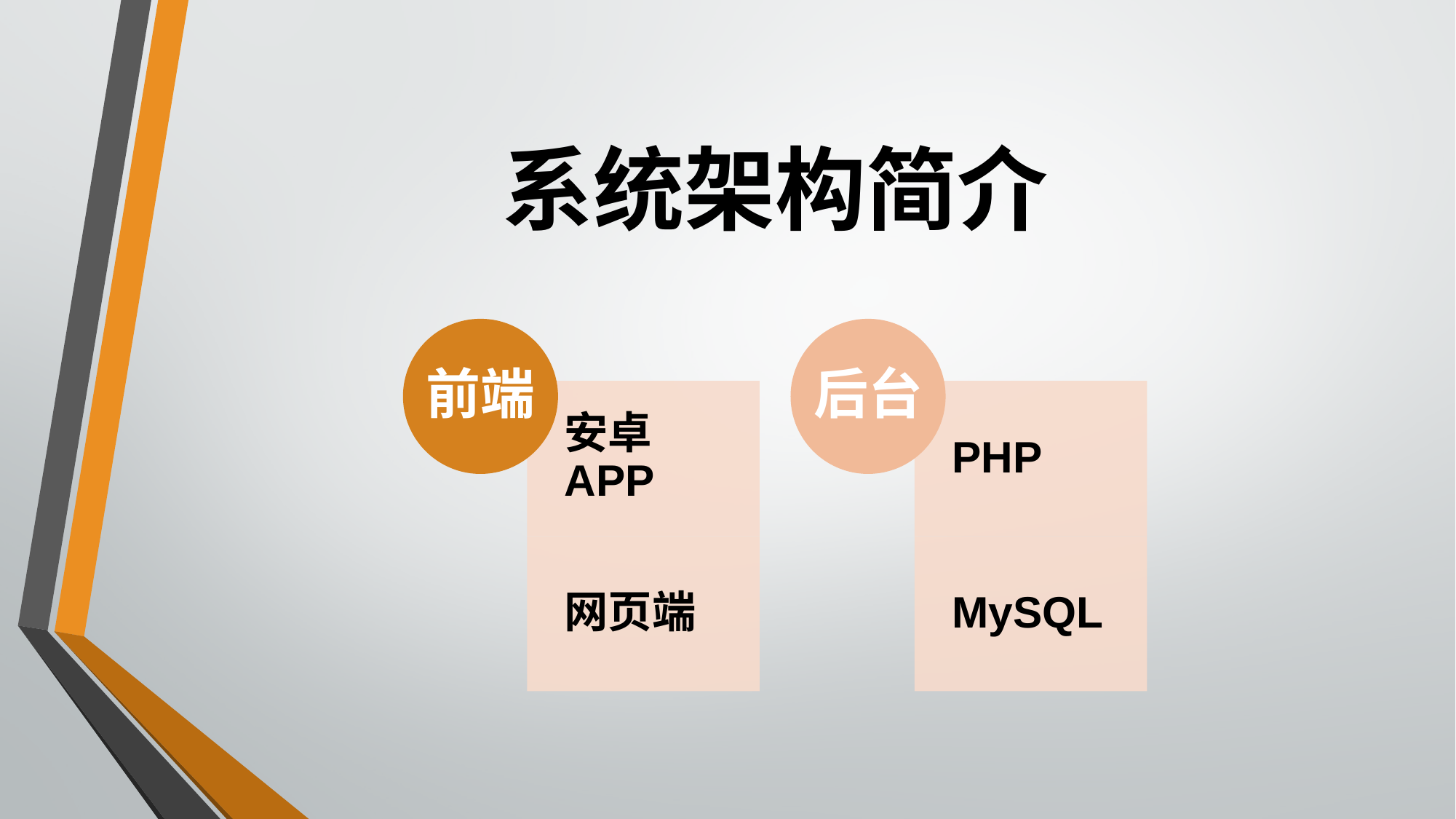

# 系统架构简介
安卓APP
网页端
前端
PHP
MySQL
后台